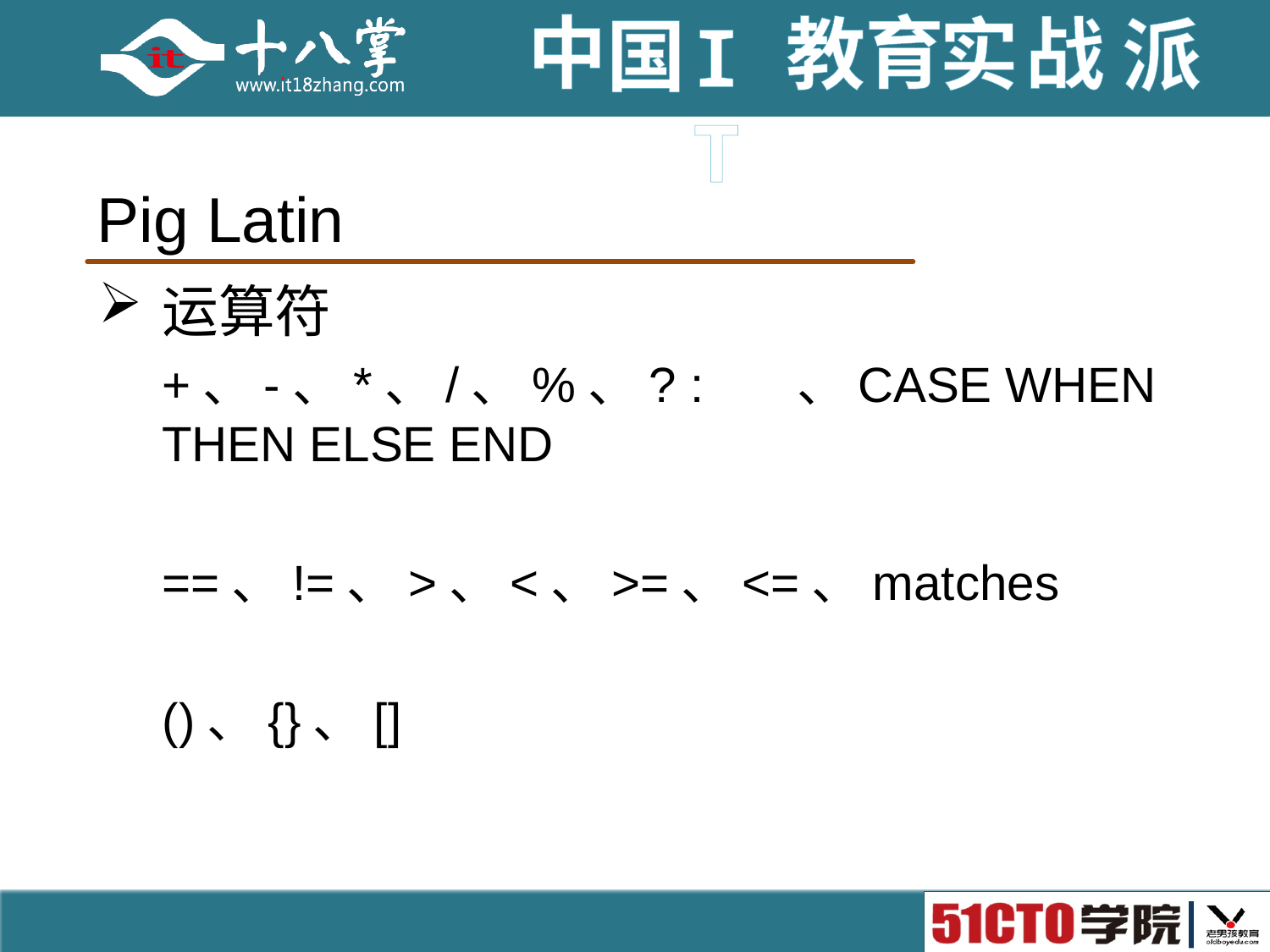

# Pig Latin
运算符
+、-、*、/、%、? : 	、CASE WHEN THEN ELSE END

==、!=、>、<、>=、<=、matches

()、{}、[]